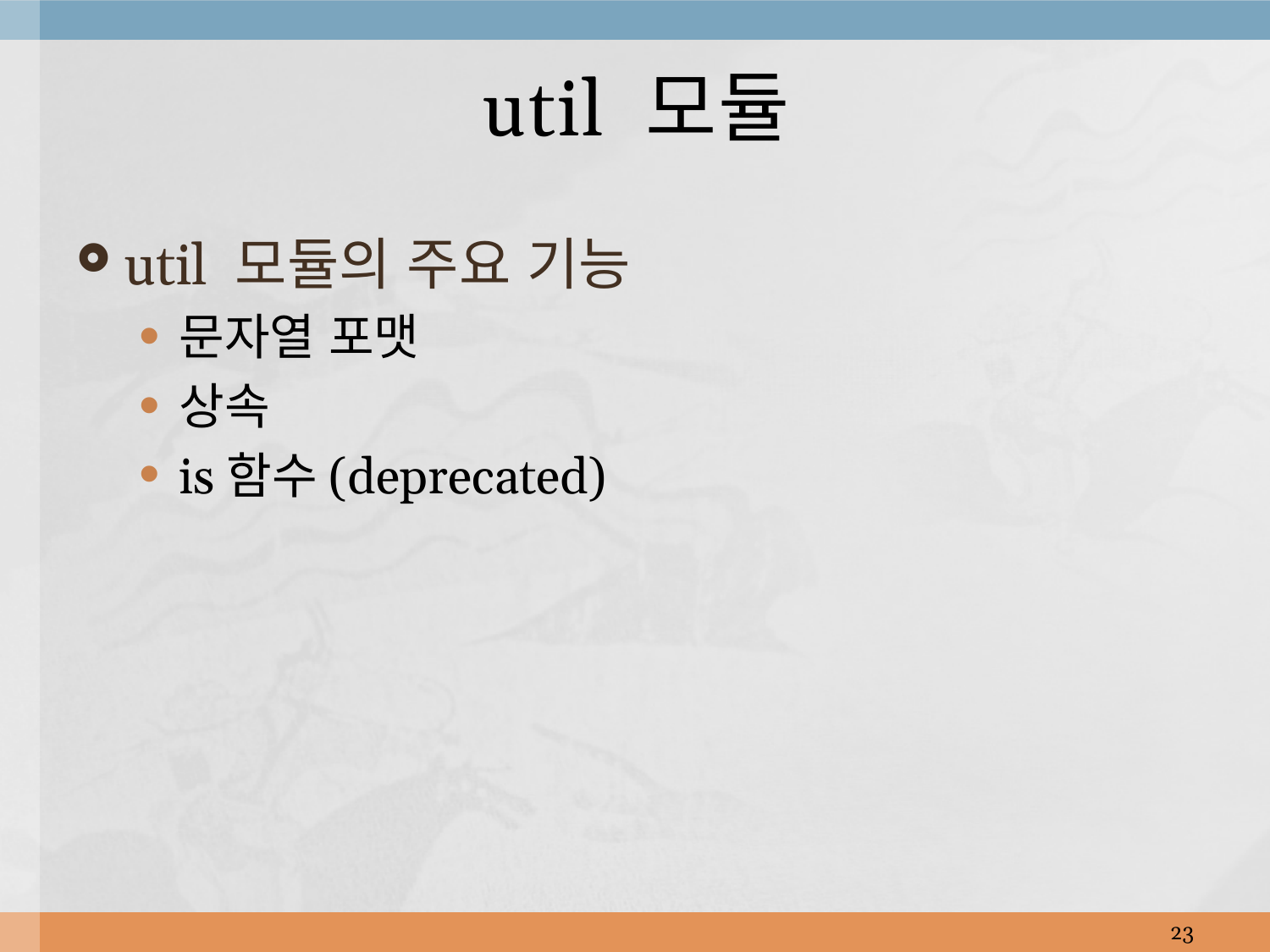

# util 모듈
util 모듈의 주요 기능
문자열 포맷
상속
is함수(deprecated)
23